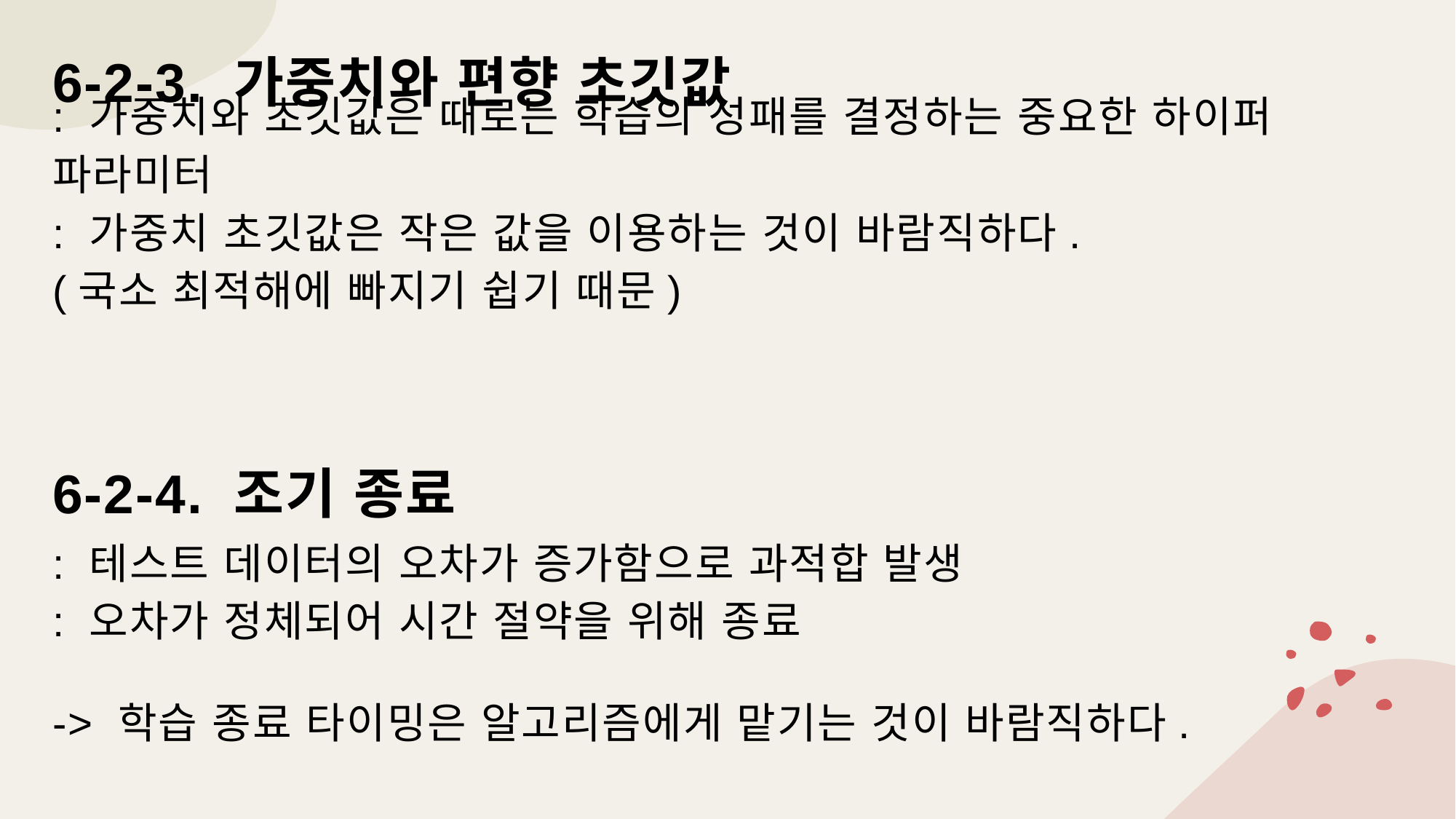

# 6-2-3. 가중치와 편향 초깃값
: 가중치와 초깃값은 때로는 학습의 성패를 결정하는 중요한 하이퍼 파라미터
: 가중치 초깃값은 작은 값을 이용하는 것이 바람직하다.
(국소 최적해에 빠지기 쉽기 때문)

6-2-4. 조기 종료
: 테스트 데이터의 오차가 증가함으로 과적합 발생
: 오차가 정체되어 시간 절약을 위해 종료
-> 학습 종료 타이밍은 알고리즘에게 맡기는 것이 바람직하다.